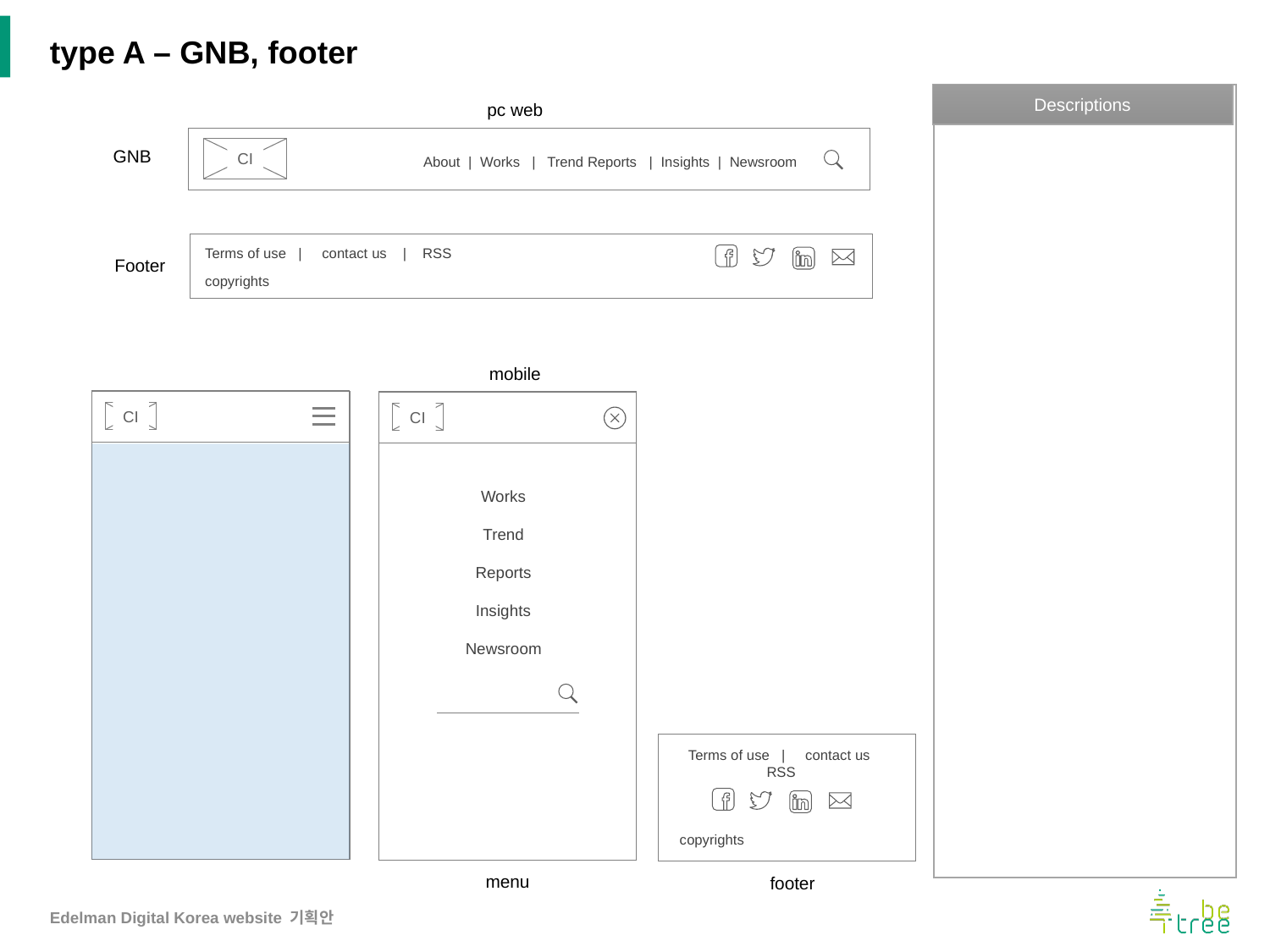

# type A – GNB, footer

Descriptions
pc web

CI
GNB
About  |  Works   |   Trend Reports   |  Insights  |  Newsroom

Terms of use   |     contact us    |    RSS

Footer

copyrights
mobile

CI

CI

Works
Trend Reports
Insights
Newsroom

Terms of use   |     contact us
RSS

copyrights
menu
footer
Edelman Digital Korea website 기획안